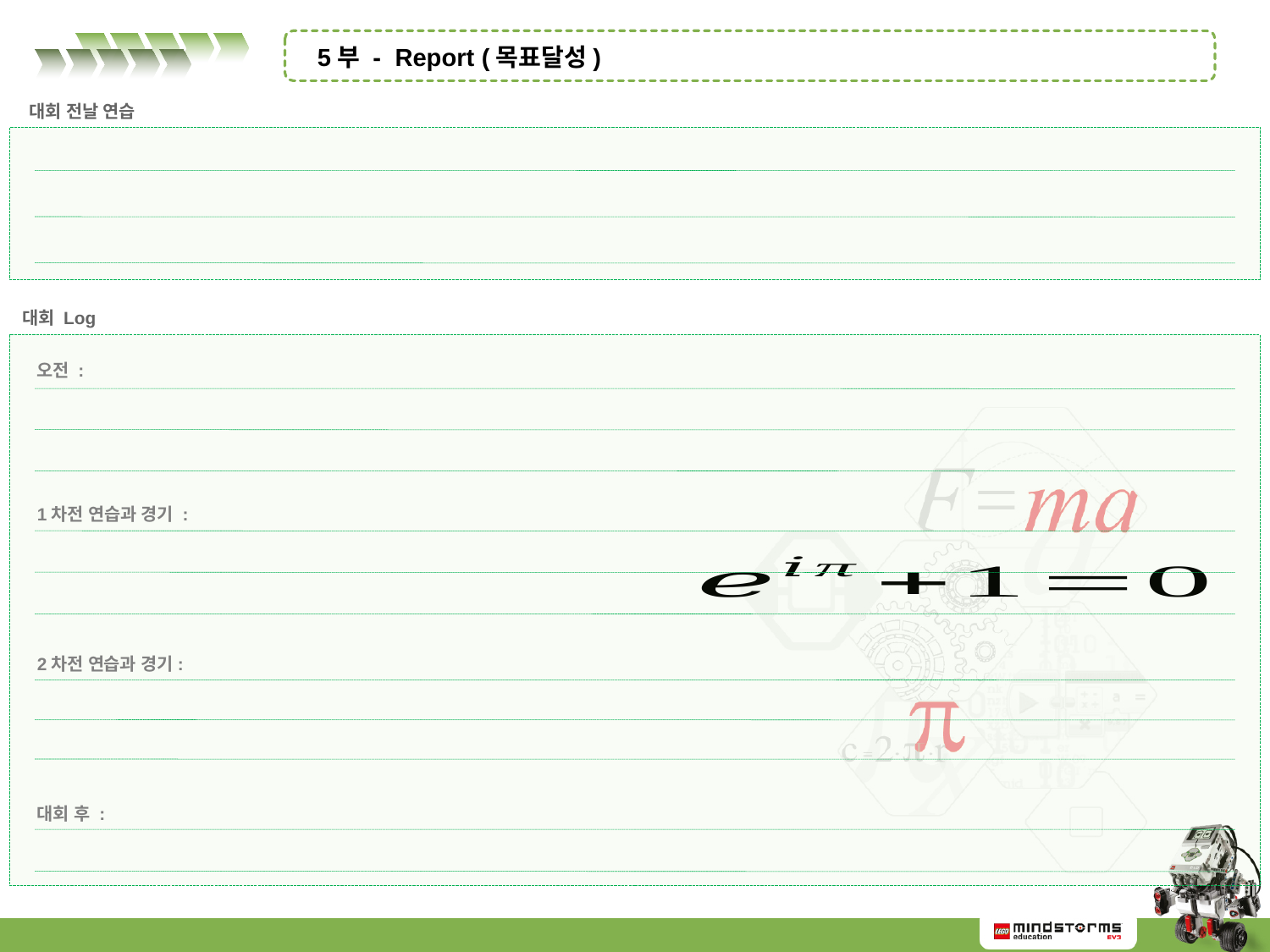

5부 -  Report (목표달성)
대회 전날 연습

대회 Log

오전 :
1차전 연습과 경기 :
2차전 연습과 경기:
대회 후 :